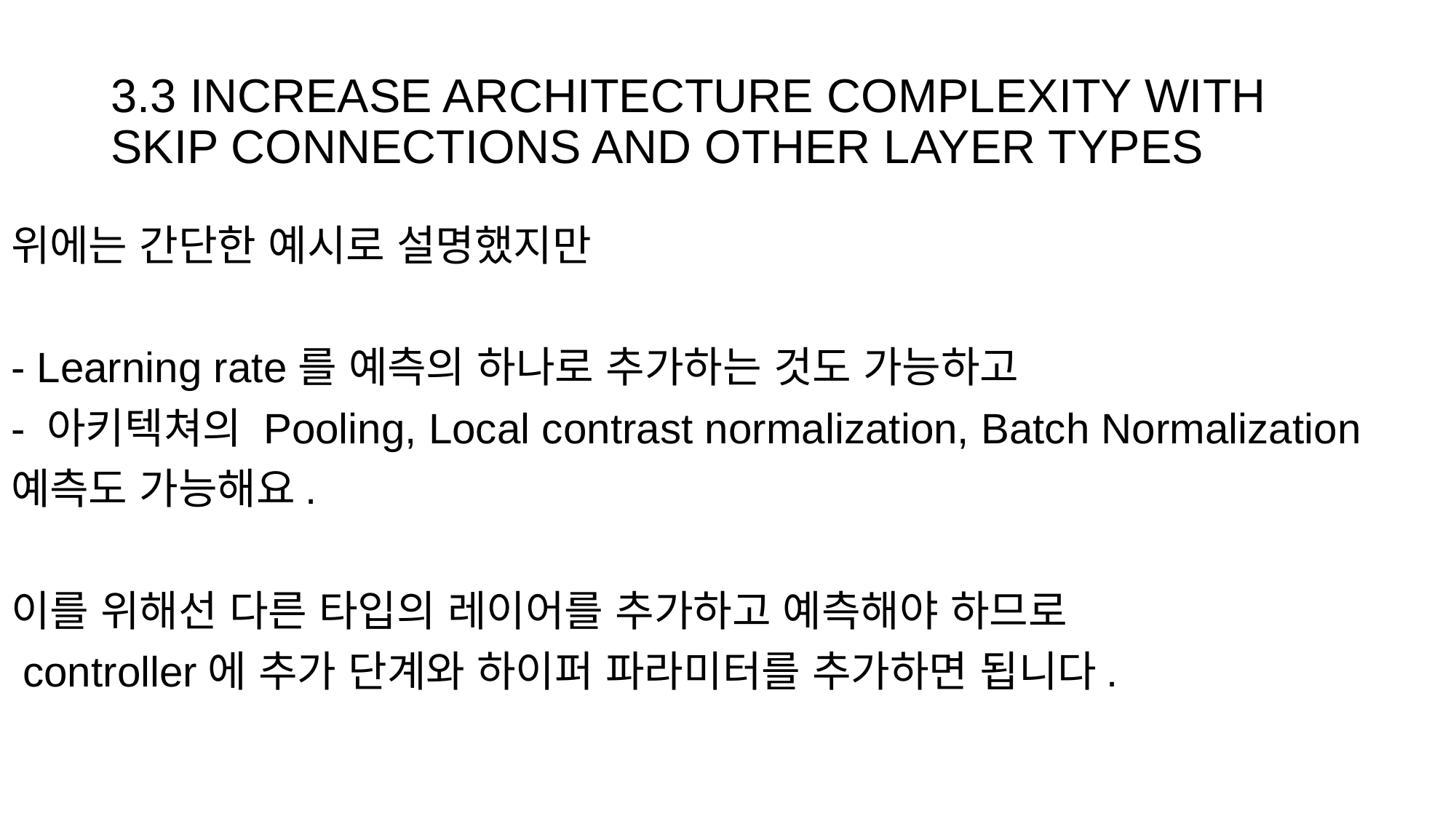

# 3.3 INCREASE ARCHITECTURE COMPLEXITY WITH SKIP CONNECTIONS AND OTHER LAYER TYPES
위에는 간단한 예시로 설명했지만

- Learning rate를 예측의 하나로 추가하는 것도 가능하고
- 아키텍쳐의 Pooling, Local contrast normalization, Batch Normalization
예측도 가능해요.

이를 위해선 다른 타입의 레이어를 추가하고 예측해야 하므로
 controller에 추가 단계와 하이퍼 파라미터를 추가하면 됩니다.